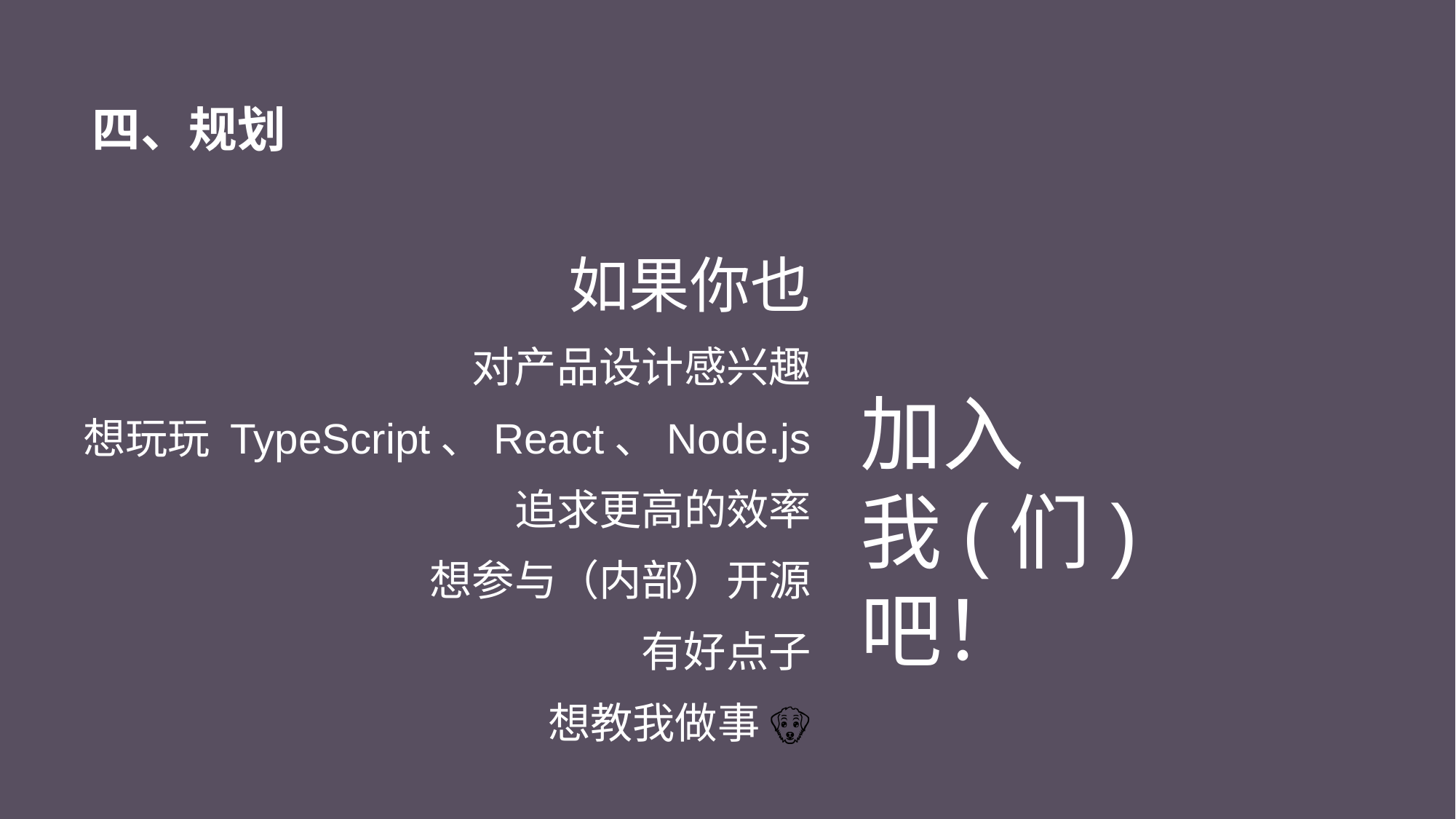

# 四、规划
如果你也
对产品设计感兴趣
想玩玩 TypeScript、React、Node.js
追求更高的效率
想参与（内部）开源
有好点子
想教我做事 🐶

加入
我(们)吧！